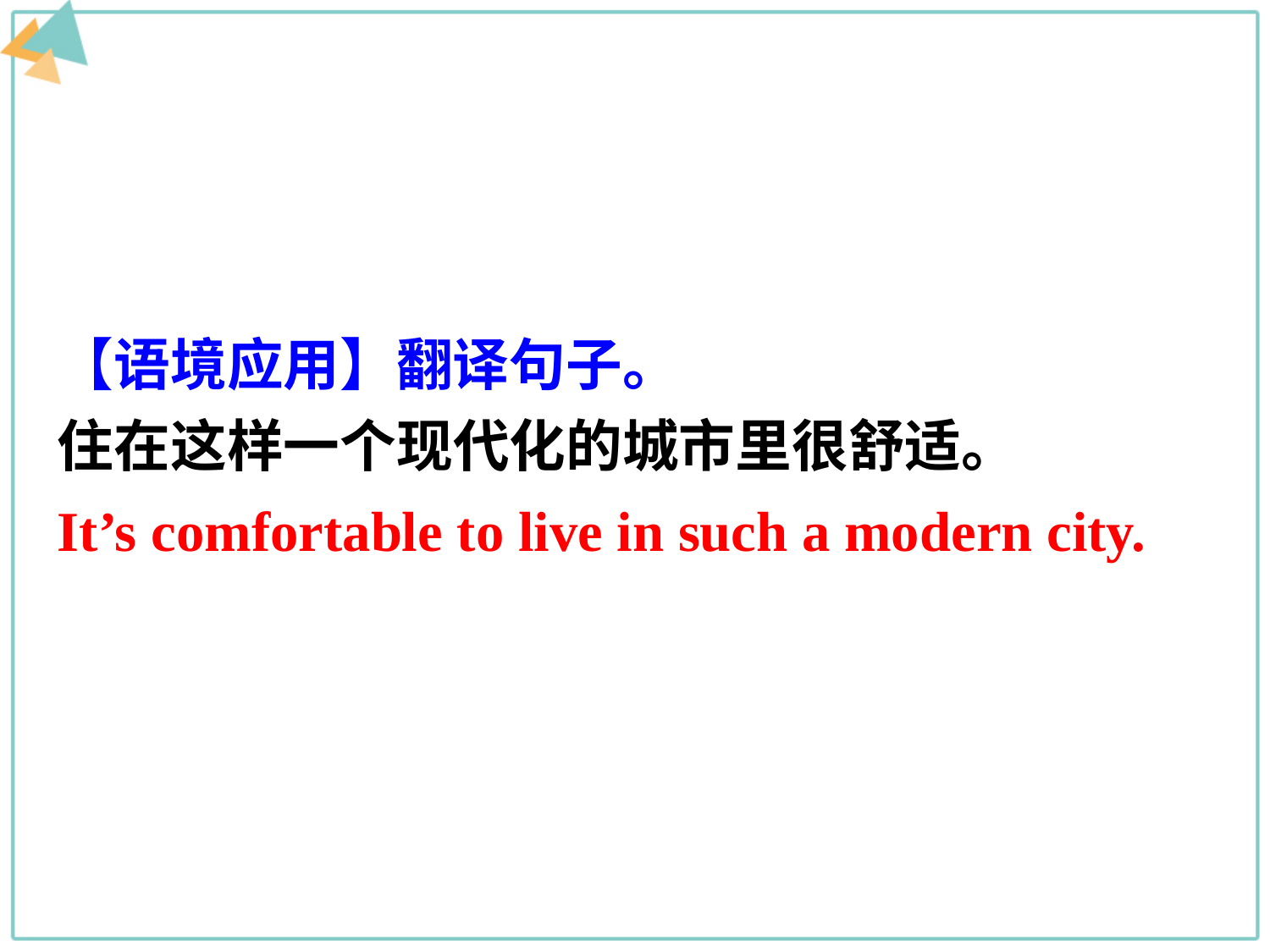

【语境应用】翻译句子。
住在这样一个现代化的城市里很舒适。
It’s comfortable to live in such a modern city.